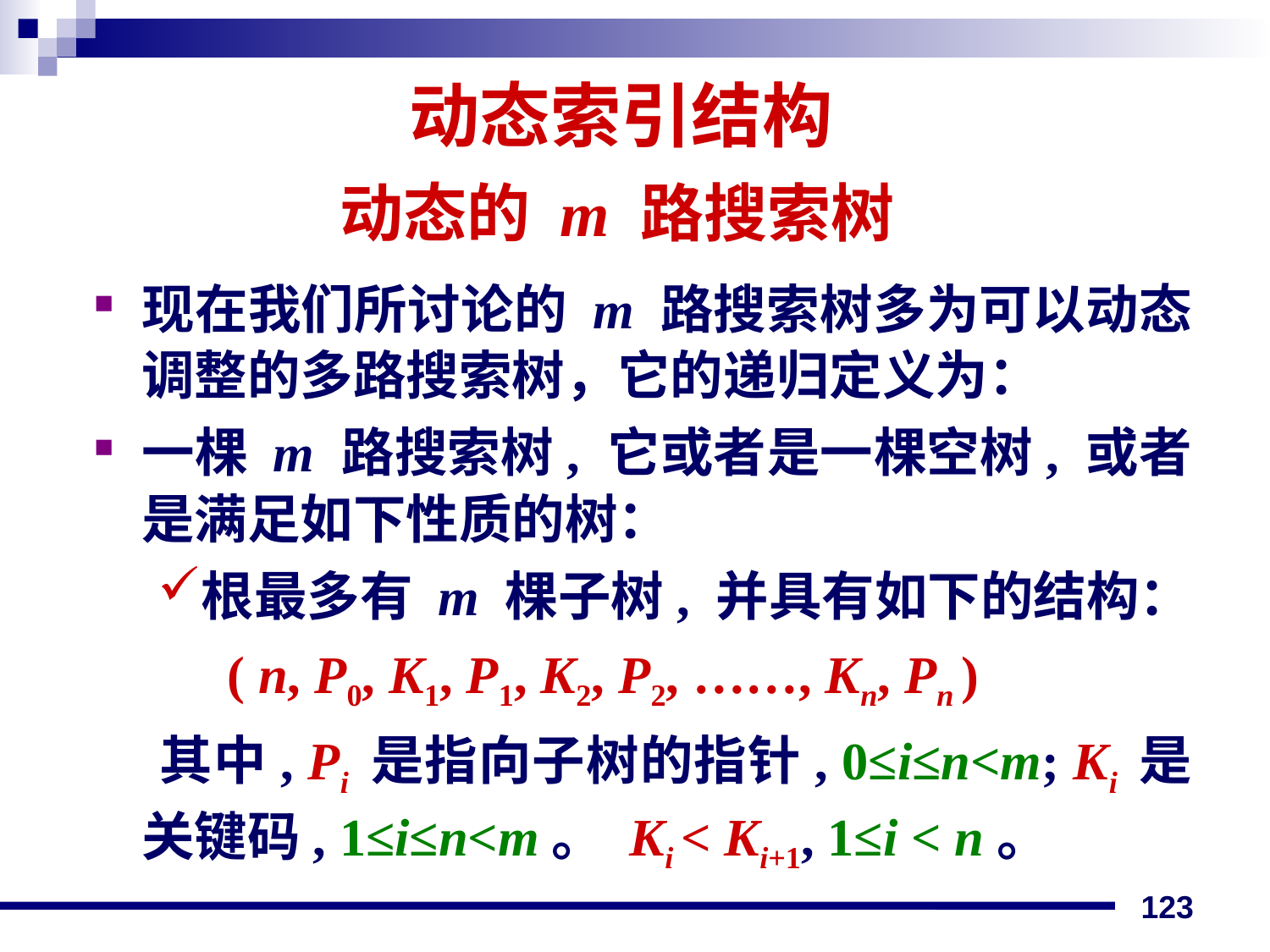

# 动态索引结构
动态的 m 路搜索树
现在我们所讨论的 m 路搜索树多为可以动态调整的多路搜索树，它的递归定义为：
一棵 m 路搜索树, 它或者是一棵空树, 或者是满足如下性质的树：
根最多有 m 棵子树, 并具有如下的结构：
          ( n, P0, K1, P1, K2, P2, ……, Kn, Pn )
    其中, Pi 是指向子树的指针, 0≤i≤n<m; Ki 是关键码, 1≤i≤n<m。 Ki < Ki+1, 1≤i < n。
123